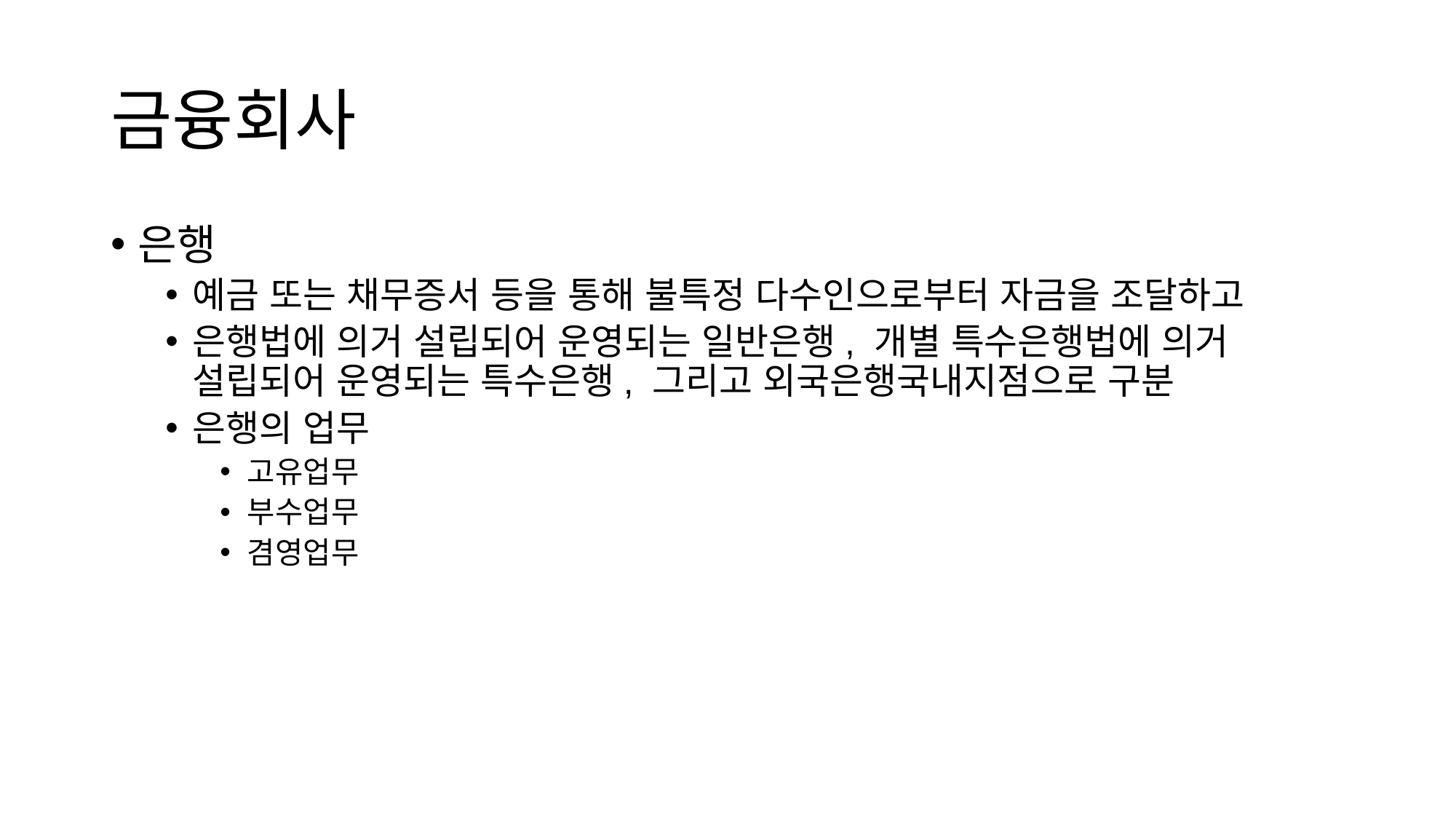

# 금융회사
은행
예금 또는 채무증서 등을 통해 불특정 다수인으로부터 자금을 조달하고
은행법에 의거 설립되어 운영되는 일반은행, 개별 특수은행법에 의거 설립되어 운영되는 특수은행, 그리고 외국은행국내지점으로 구분
은행의 업무
고유업무
부수업무
겸영업무